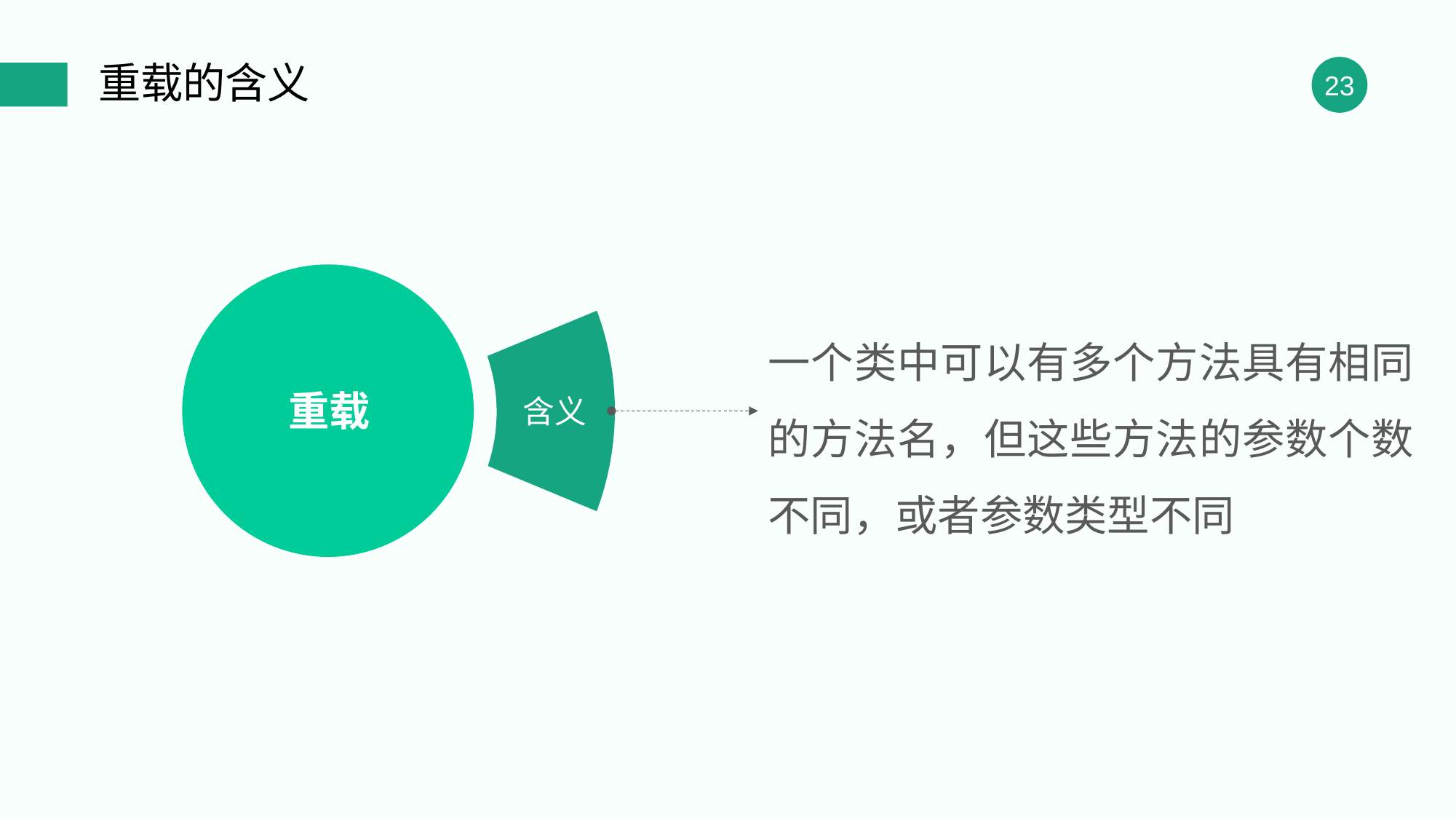

重载的含义

一个类中可以有多个方法具有相同的方法名，但这些方法的参数个数不同，或者参数类型不同
重载
含义